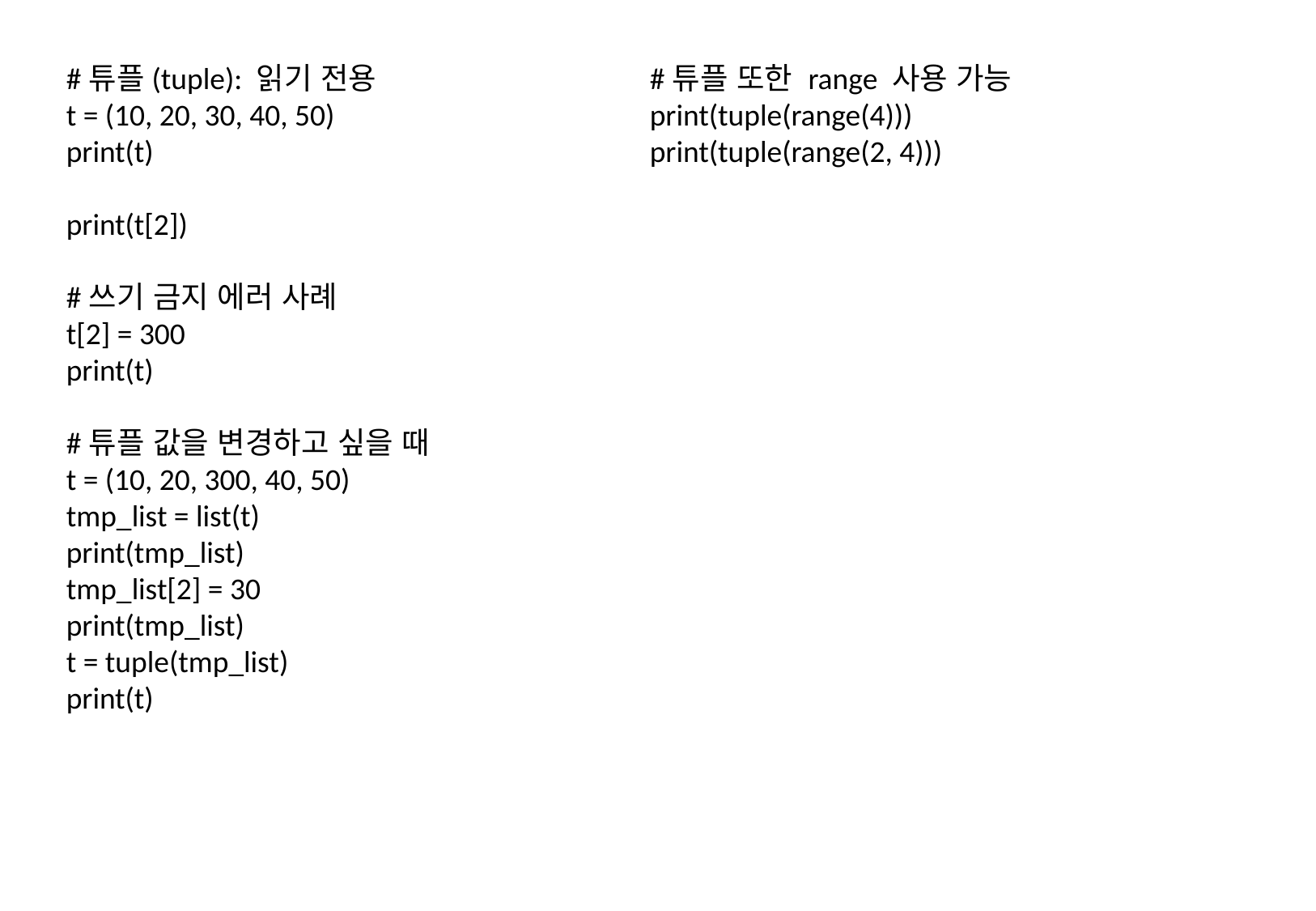

#튜플(tuple): 읽기 전용
t = (10, 20, 30, 40, 50)
print(t)

print(t[2])

#쓰기 금지 에러 사례
t[2] = 300
print(t)

#튜플 값을 변경하고 싶을 때
t = (10, 20, 300, 40, 50)
tmp_list = list(t)
print(tmp_list)
tmp_list[2] = 30
print(tmp_list)
t = tuple(tmp_list)
print(t)

#튜플 또한 range 사용 가능
print(tuple(range(4)))
print(tuple(range(2, 4)))